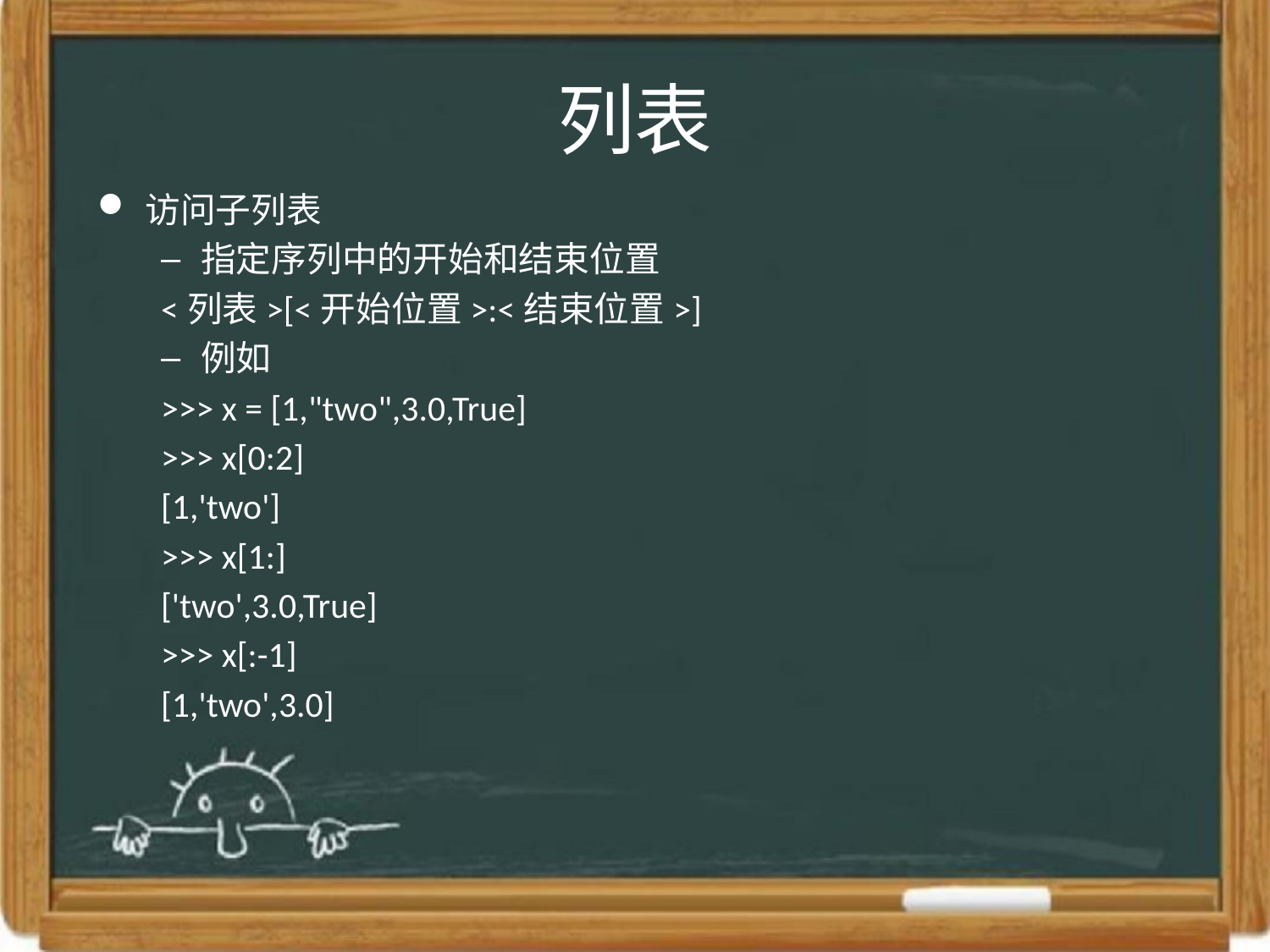

# 列表
访问子列表
指定序列中的开始和结束位置
<列表>[<开始位置>:<结束位置>]
例如
>>> x = [1,"two",3.0,True]
>>> x[0:2]
[1,'two']
>>> x[1:]
['two',3.0,True]
>>> x[:-1]
[1,'two',3.0]